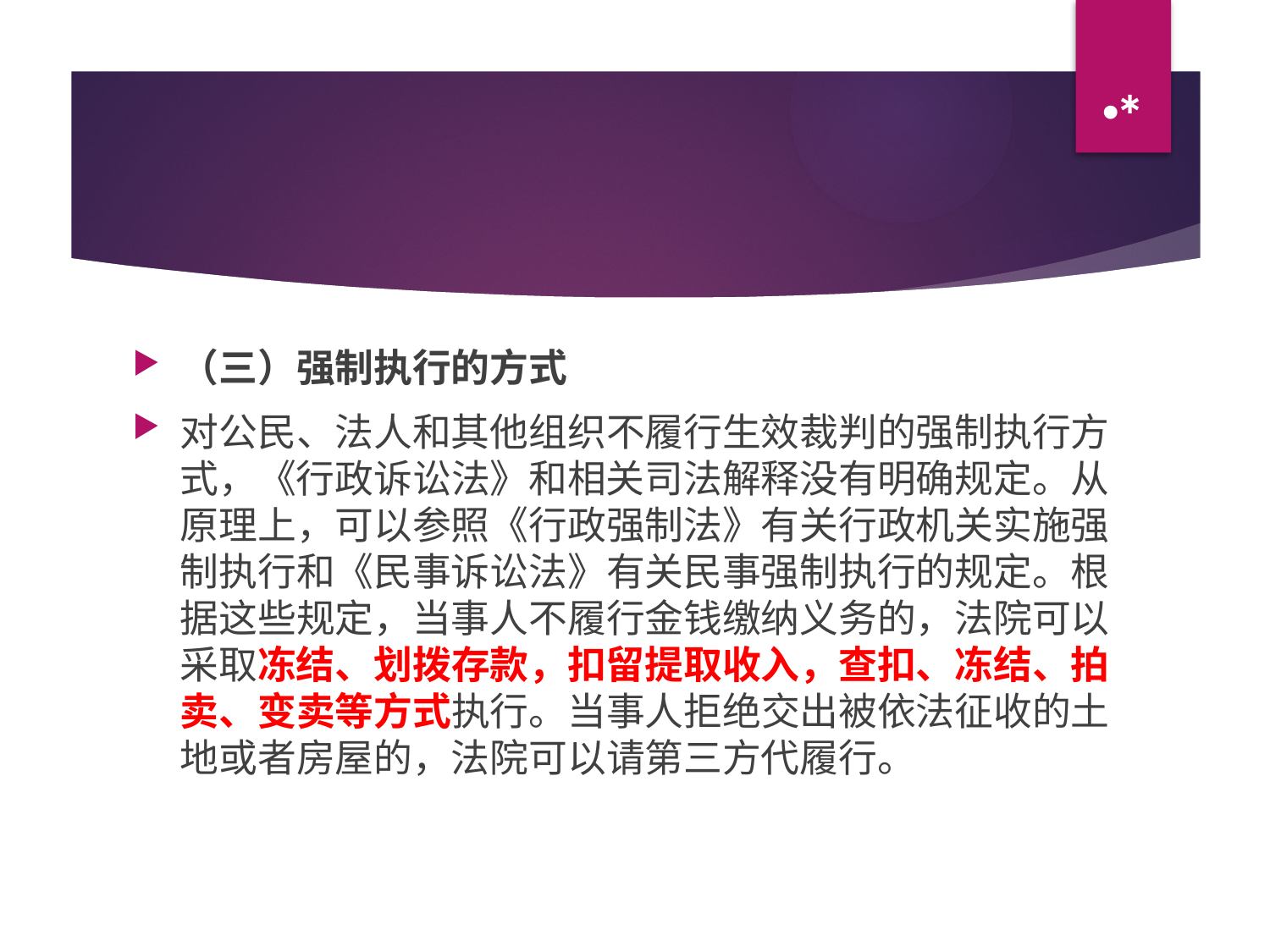

*
#
（三）强制执行的方式
对公民、法人和其他组织不履行生效裁判的强制执行方式，《行政诉讼法》和相关司法解释没有明确规定。从原理上，可以参照《行政强制法》有关行政机关实施强制执行和《民事诉讼法》有关民事强制执行的规定。根据这些规定，当事人不履行金钱缴纳义务的，法院可以采取冻结、划拨存款，扣留提取收入，查扣、冻结、拍卖、变卖等方式执行。当事人拒绝交出被依法征收的土地或者房屋的，法院可以请第三方代履行。